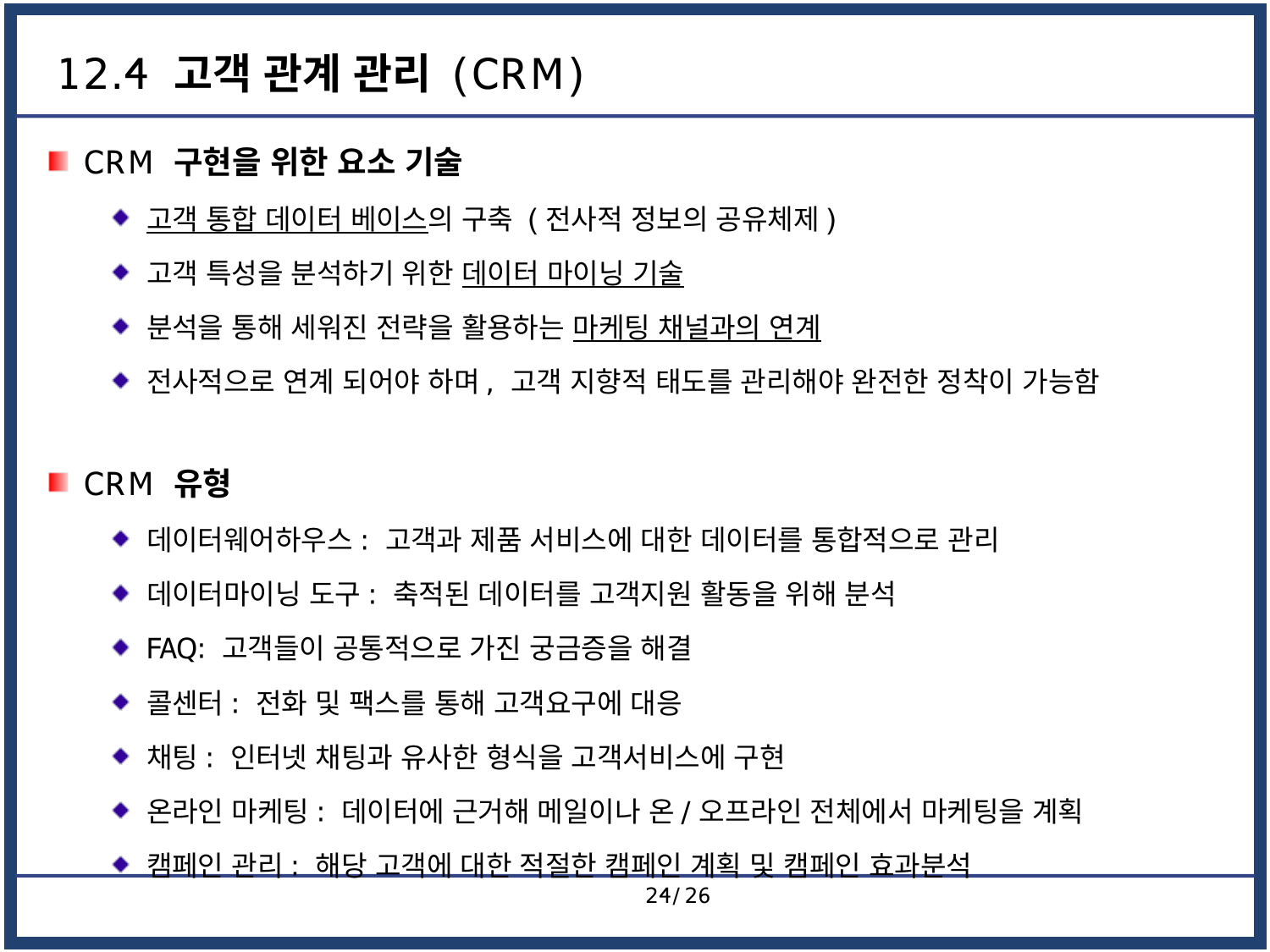

# 12.4 고객 관계 관리 (CRM)
CRM 구현을 위한 요소 기술
고객 통합 데이터 베이스의 구축 (전사적 정보의 공유체제)
고객 특성을 분석하기 위한 데이터 마이닝 기술
분석을 통해 세워진 전략을 활용하는 마케팅 채널과의 연계
전사적으로 연계 되어야 하며, 고객 지향적 태도를 관리해야 완전한 정착이 가능함

CRM 유형
데이터웨어하우스: 고객과 제품 서비스에 대한 데이터를 통합적으로 관리
데이터마이닝 도구: 축적된 데이터를 고객지원 활동을 위해 분석
FAQ: 고객들이 공통적으로 가진 궁금증을 해결
콜센터: 전화 및 팩스를 통해 고객요구에 대응
채팅: 인터넷 채팅과 유사한 형식을 고객서비스에 구현
온라인 마케팅: 데이터에 근거해 메일이나 온/오프라인 전체에서 마케팅을 계획
캠페인 관리: 해당 고객에 대한 적절한 캠페인 계획 및 캠페인 효과분석